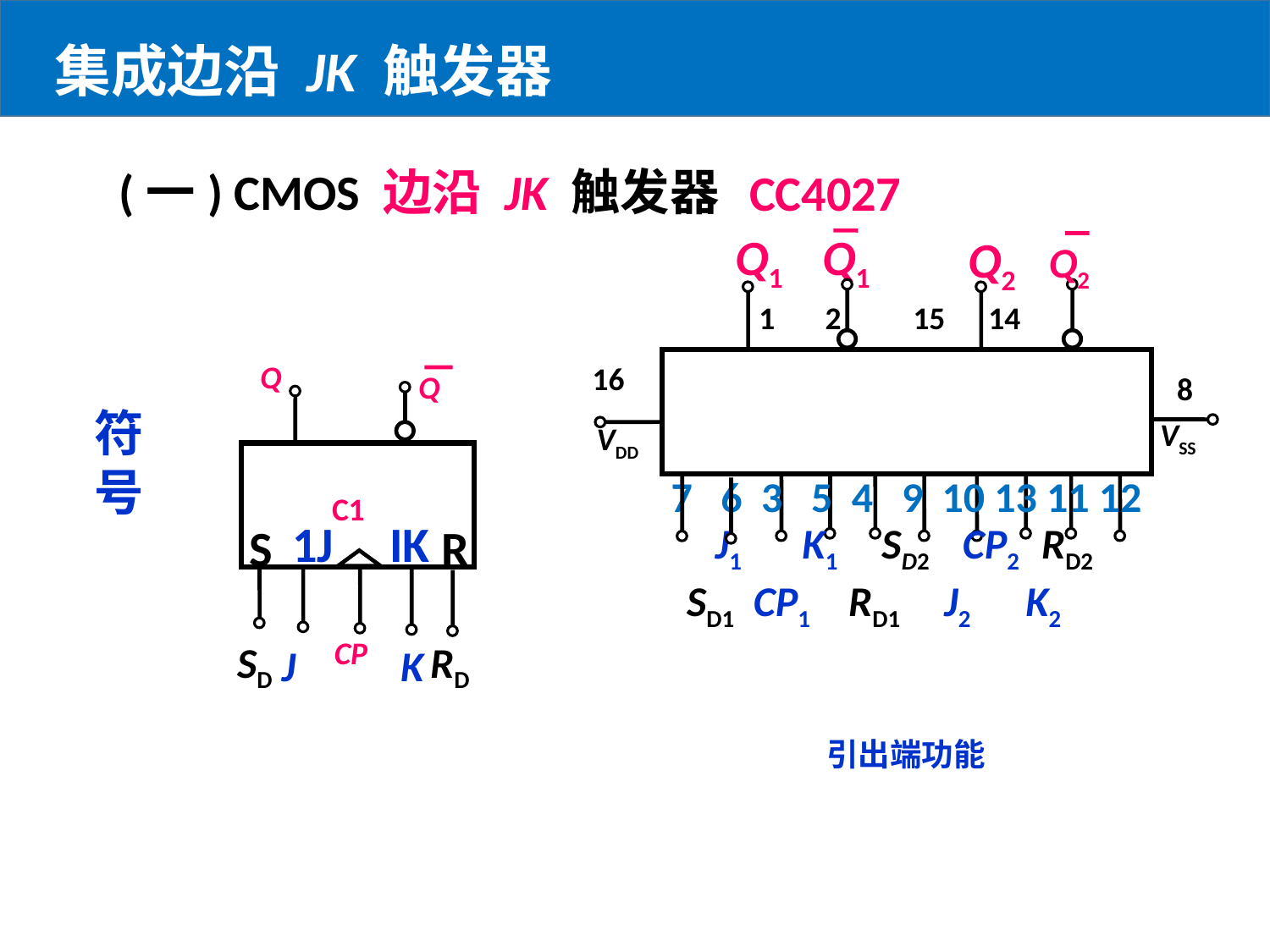

集成边沿 JK 触发器
(一) CMOS 边沿 JK 触发器
CC4027
Q1      Q1
Q2      Q2

1       2          15      14

16
8

VSS
VDD
7   6  3   5  4   9  10 13 11 12

   J1           K1        SD2      CP2    RD2
SD1  CP1    RD1        J2          K2
Q
Q

C1
  1J     IK

CP
 J           K
S               R

SD                 RD
符
号
引出端功能